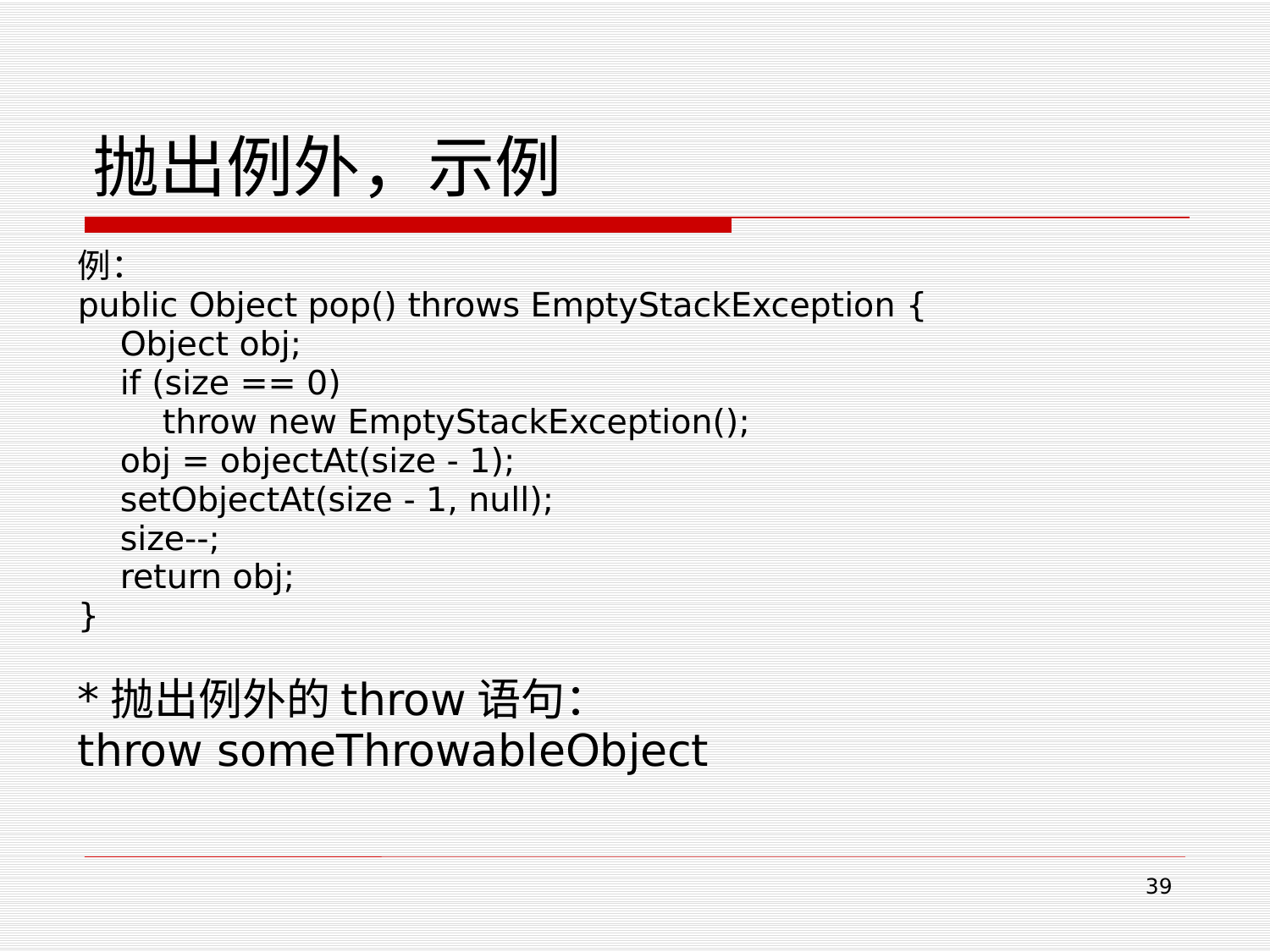

# 抛出例外，示例
例：
public Object pop() throws EmptyStackException {
    Object obj;
    if (size == 0)
        throw new EmptyStackException();
    obj = objectAt(size - 1);
    setObjectAt(size - 1, null);
    size--;
    return obj;
}

*抛出例外的throw语句：
throw someThrowableObject

39